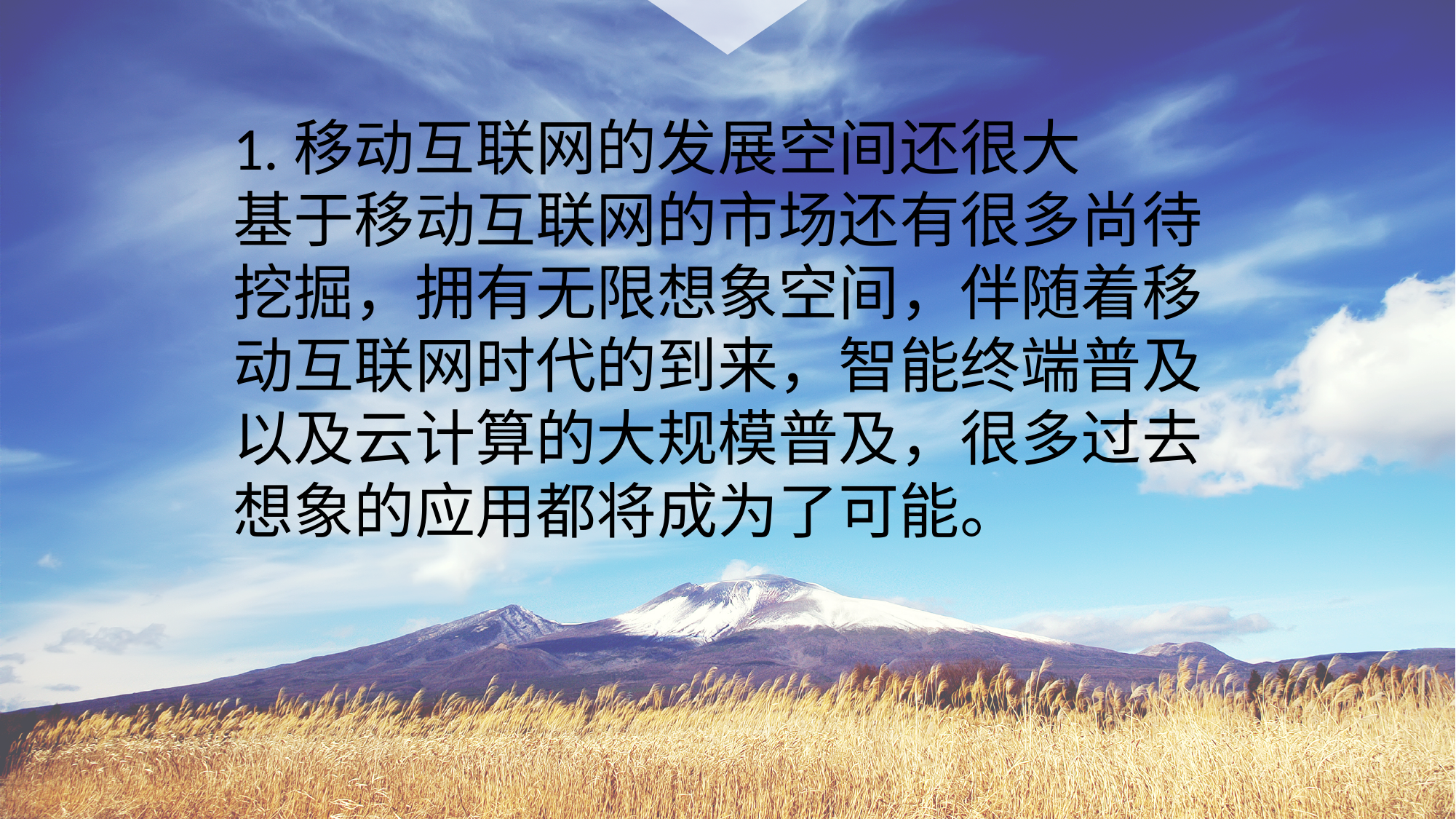

1.移动互联网的发展空间还很大
基于移动互联网的市场还有很多尚待挖掘，拥有无限想象空间，伴随着移动互联网时代的到来，智能终端普及以及云计算的大规模普及，很多过去想象的应用都将成为了可能。